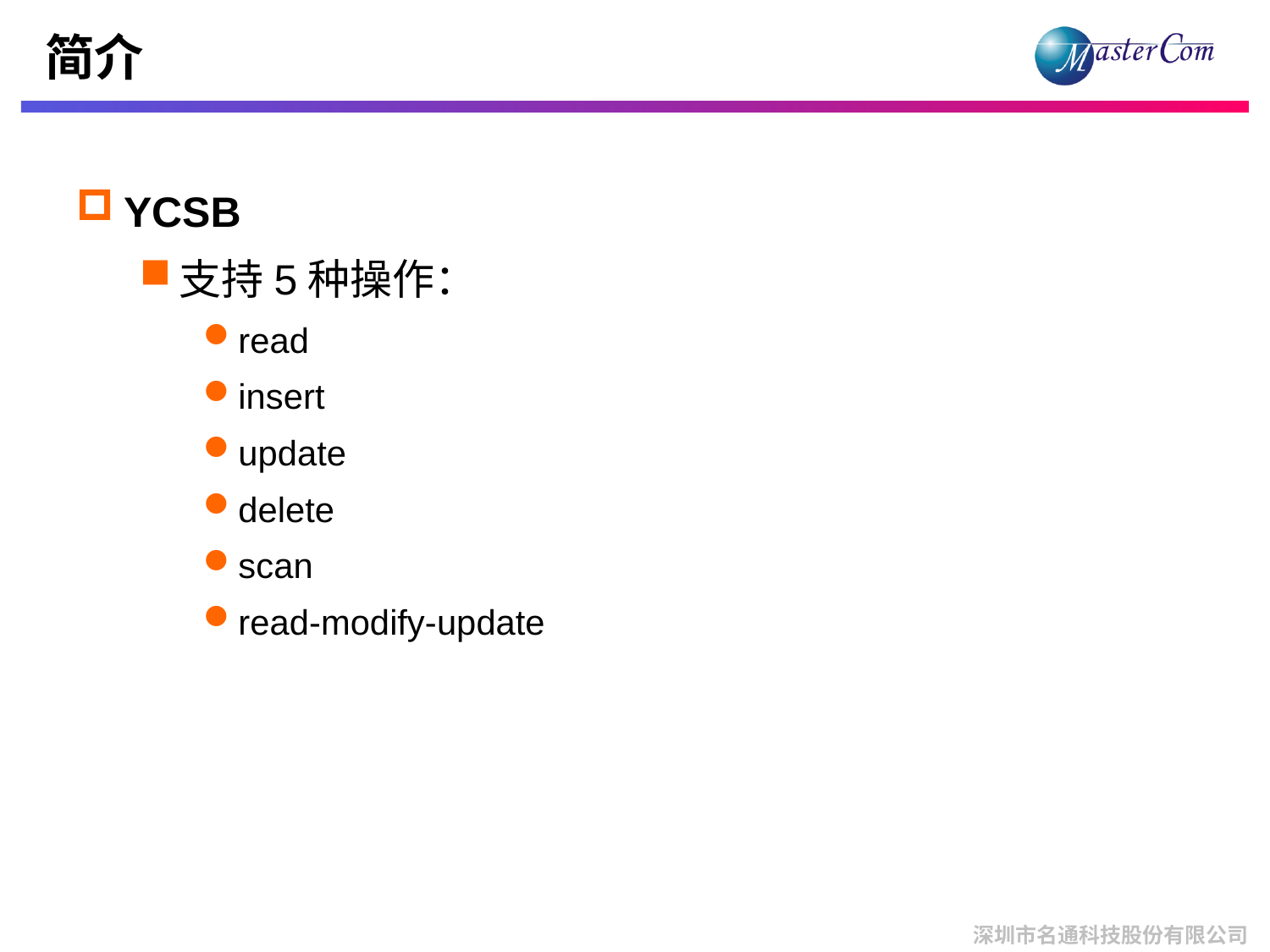

# 简介
YCSB
支持5种操作：
read
insert
update
delete
scan
read-modify-update